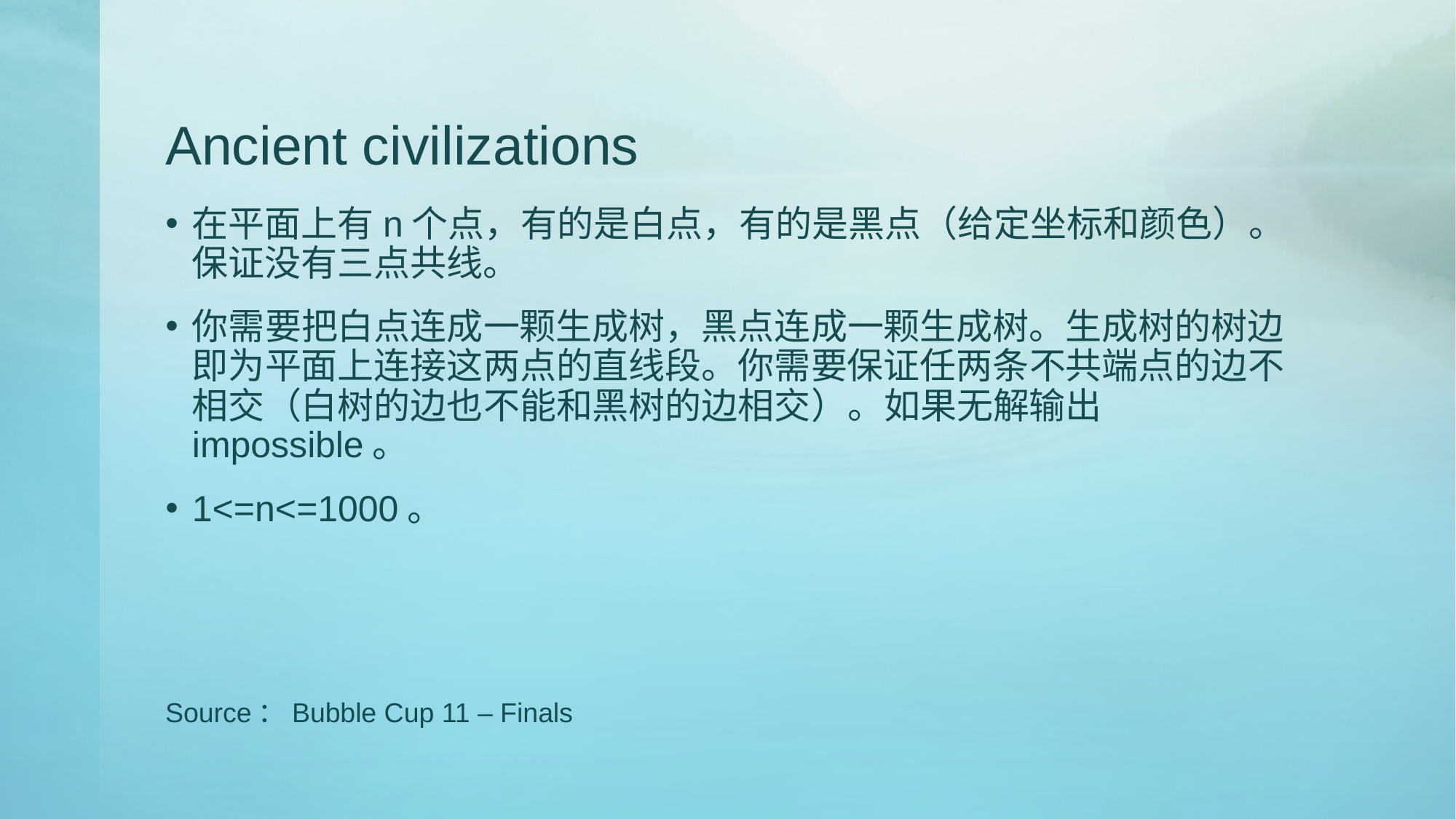

# Ancient civilizations
在平面上有n个点，有的是白点，有的是黑点（给定坐标和颜色）。保证没有三点共线。
你需要把白点连成一颗生成树，黑点连成一颗生成树。生成树的树边即为平面上连接这两点的直线段。你需要保证任两条不共端点的边不相交（白树的边也不能和黑树的边相交）。如果无解输出impossible。
1<=n<=1000。
Source：Bubble Cup 11 – Finals